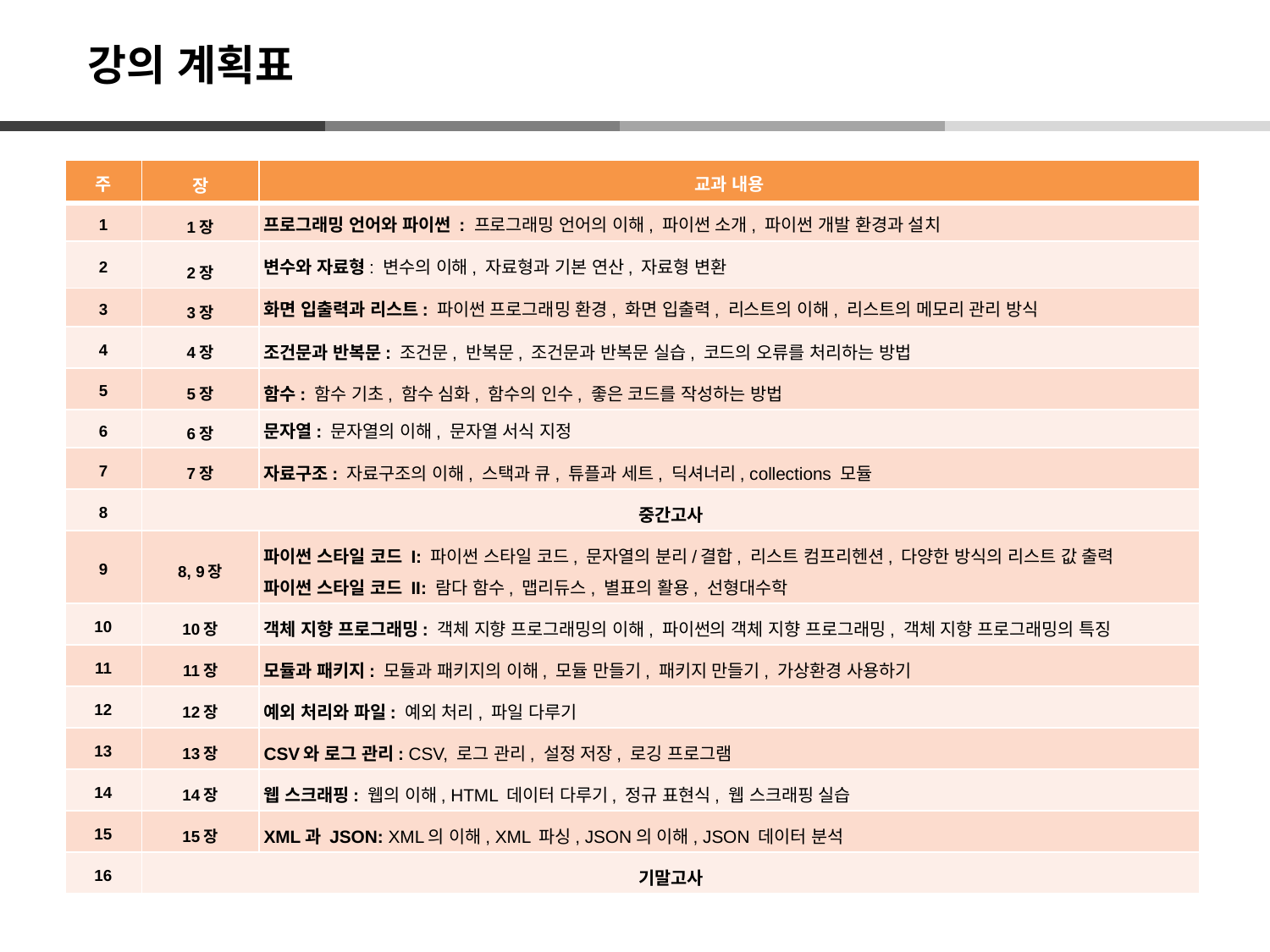

# 강의 계획표
| 주 | 장 | 교과 내용 |
| --- | --- | --- |
| 1 | 1장 | 프로그래밍 언어와 파이썬 : 프로그래밍 언어의 이해, 파이썬 소개, 파이썬 개발 환경과 설치 |
| 2 | 2장 | 변수와 자료형: 변수의 이해, 자료형과 기본 연산, 자료형 변환 |
| 3 | 3장 | 화면 입출력과 리스트: 파이썬 프로그래밍 환경, 화면 입출력, 리스트의 이해, 리스트의 메모리 관리 방식 |
| 4 | 4장 | 조건문과 반복문: 조건문, 반복문, 조건문과 반복문 실습, 코드의 오류를 처리하는 방법 |
| 5 | 5장 | 함수: 함수 기초, 함수 심화, 함수의 인수, 좋은 코드를 작성하는 방법 |
| 6 | 6장 | 문자열: 문자열의 이해, 문자열 서식 지정 |
| 7 | 7장 | 자료구조: 자료구조의 이해, 스택과 큐, 튜플과 세트, 딕셔너리, collections 모듈 |
| 8 | 중간고사 |  |
| 9 | 8, 9장 | 파이썬 스타일 코드 I: 파이썬 스타일 코드, 문자열의 분리/결합, 리스트 컴프리헨션, 다양한 방식의 리스트 값 출력 파이썬 스타일 코드 II: 람다 함수, 맵리듀스, 별표의 활용, 선형대수학 |
| 10 | 10장 | 객체 지향 프로그래밍: 객체 지향 프로그래밍의 이해, 파이썬의 객체 지향 프로그래밍, 객체 지향 프로그래밍의 특징 |
| 11 | 11장 | 모듈과 패키지: 모듈과 패키지의 이해, 모듈 만들기, 패키지 만들기, 가상환경 사용하기 |
| 12 | 12장 | 예외 처리와 파일: 예외 처리, 파일 다루기 |
| 13 | 13장 | CSV와 로그 관리: CSV, 로그 관리, 설정 저장, 로깅 프로그램 |
| 14 | 14장 | 웹 스크래핑: 웹의 이해, HTML 데이터 다루기, 정규 표현식, 웹 스크래핑 실습 |
| 15 | 15장 | XML과 JSON: XML의 이해, XML 파싱, JSON의 이해, JSON 데이터 분석 |
| 16 | 기말고사 |  |